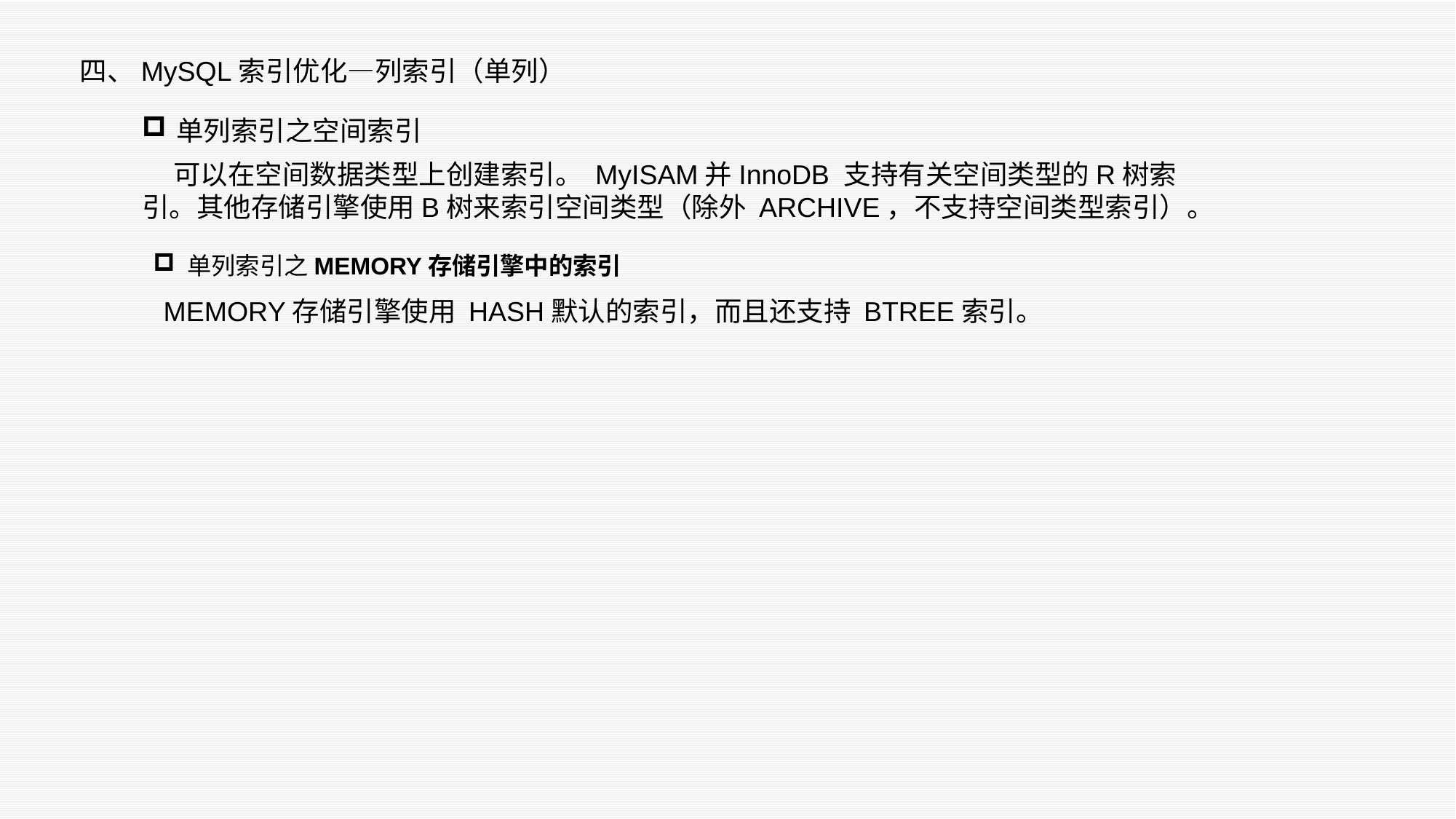

四、MySQL索引优化—列索引（单列）
单列索引之空间索引
    可以在空间数据类型上创建索引。 MyISAM并InnoDB 支持有关空间类型的R树索引。其他存储引擎使用B树来索引空间类型（除外 ARCHIVE，不支持空间类型索引）。
单列索引之MEMORY存储引擎中的索引
MEMORY存储引擎使用 HASH默认的索引，而且还支持 BTREE索引。